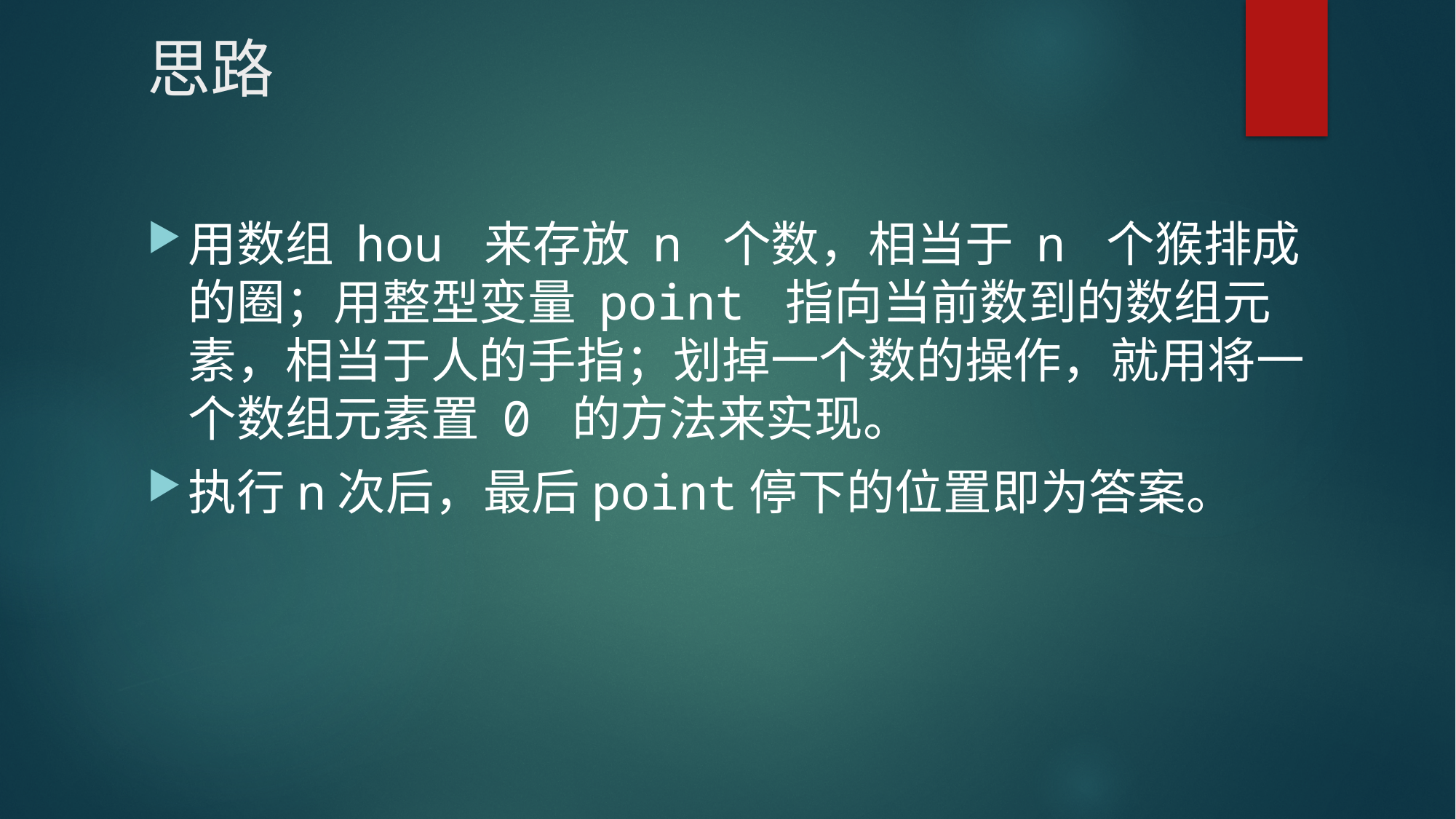

# 思路
用数组 hou 来存放 n 个数，相当于 n 个猴排成的圈；用整型变量 point 指向当前数到的数组元素，相当于人的手指；划掉一个数的操作，就用将一个数组元素置 0 的方法来实现。
执行n次后，最后point停下的位置即为答案。